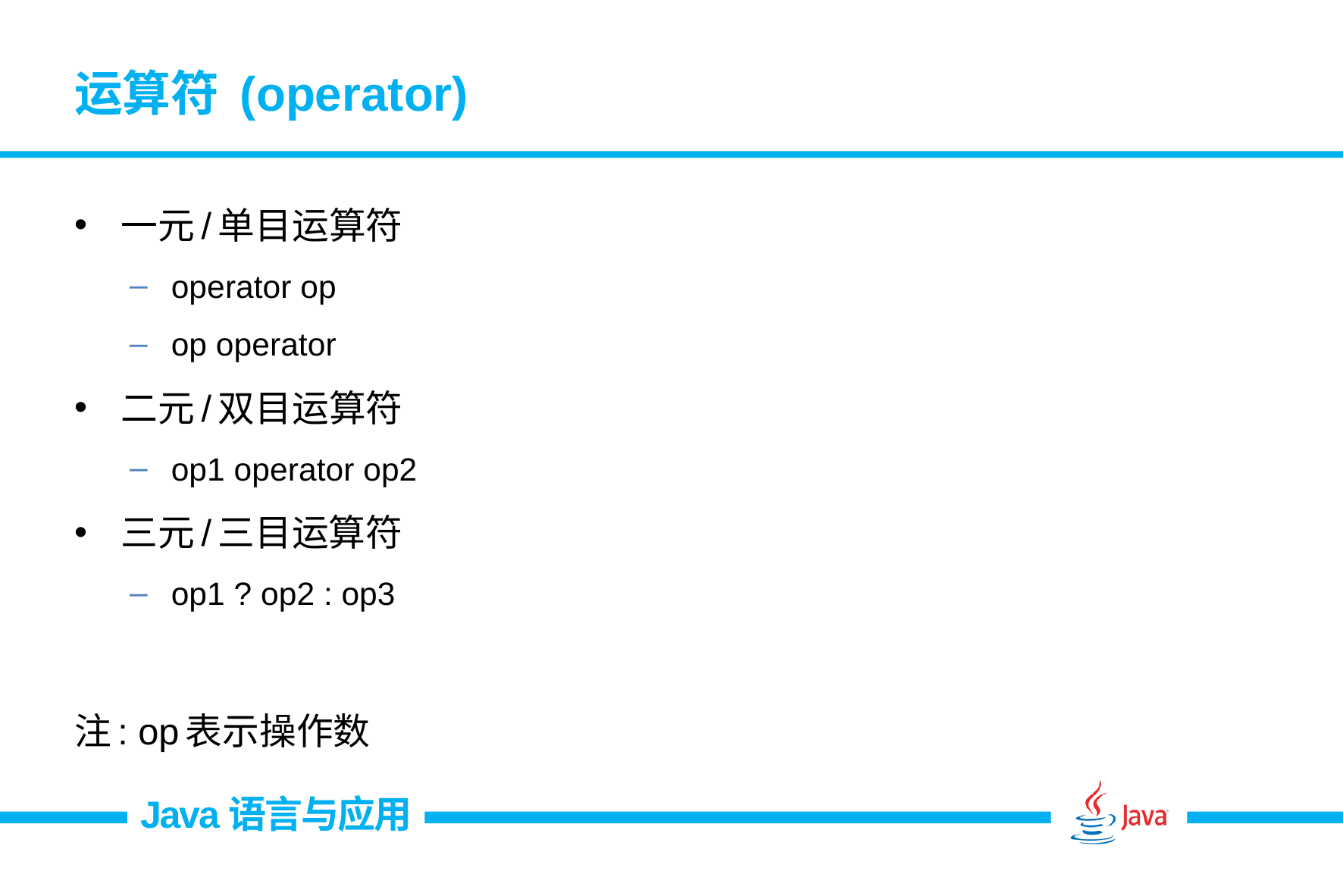

# 运算符 (operator)
一元/单目运算符
operator op
op operator
二元/双目运算符
op1 operator op2
三元/三目运算符
op1 ? op2 : op3

注: op表示操作数